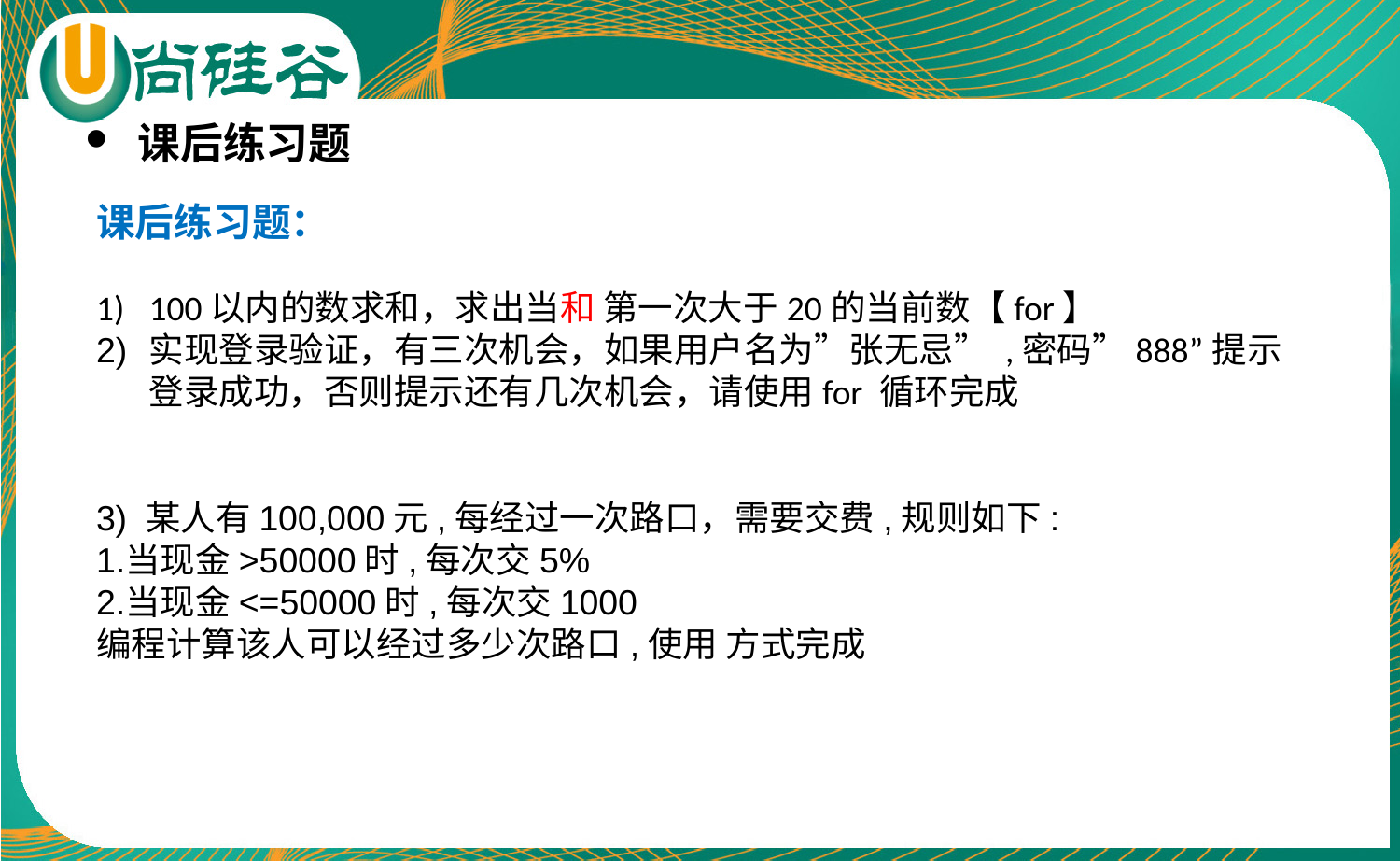

课后练习题

课后练习题：

100以内的数求和，求出当和 第一次大于20的当前数【for】
实现登录验证，有三次机会，如果用户名为”张无忌” ,密码”888”提示登录成功，否则提示还有几次机会，请使用for 循环完成

3) 某人有100,000元,每经过一次路口，需要交费,规则如下:
当现金>50000时,每次交5%
当现金<=50000时,每次交1000
编程计算该人可以经过多少次路口,使用 方式完成